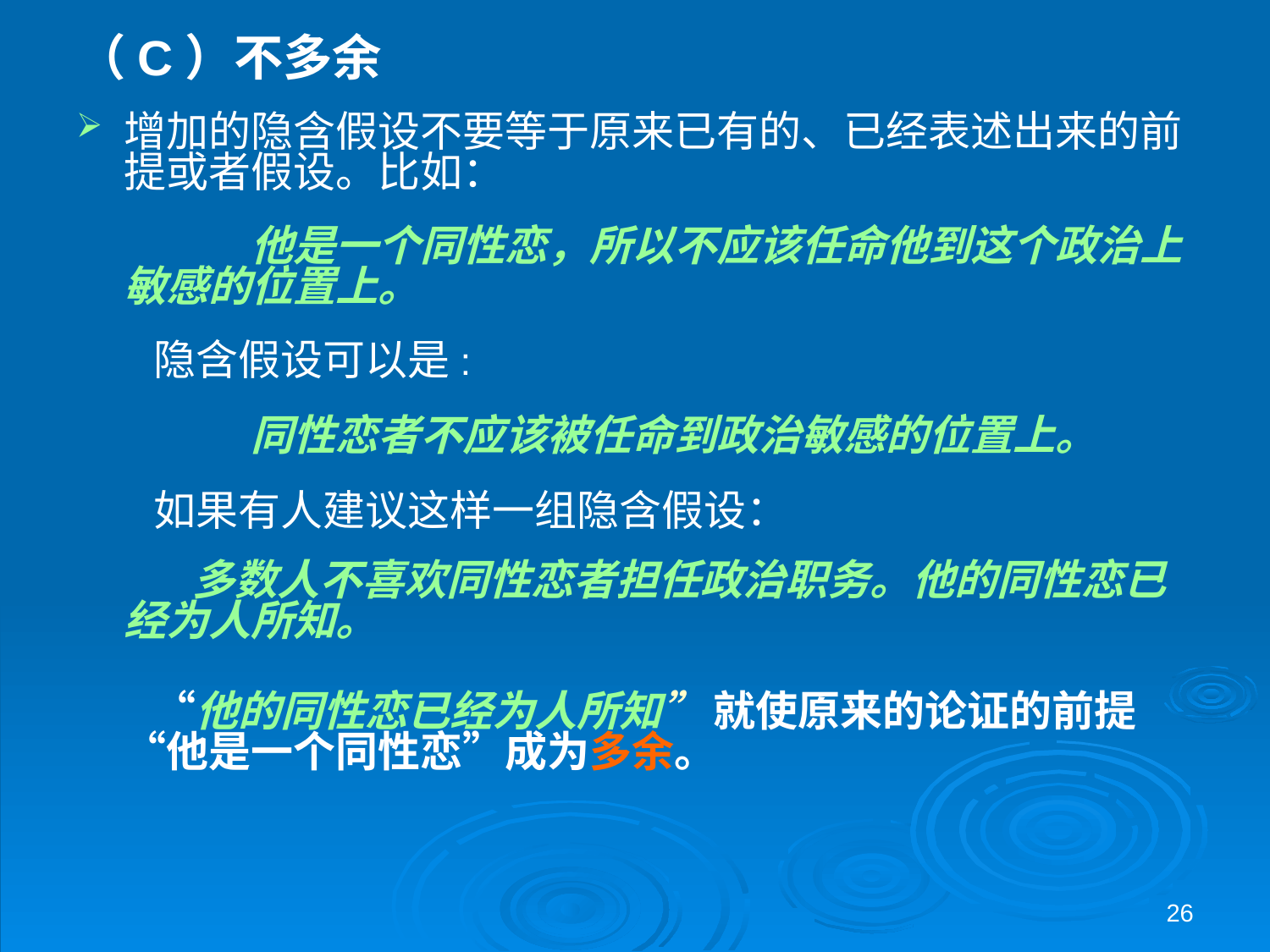

（C）不多余

增加的隐含假设不要等于原来已有的、已经表述出来的前提或者假设。比如：

		他是一个同性恋，所以不应该任命他到这个政治上敏感的位置上。

　　隐含假设可以是:

		同性恋者不应该被任命到政治敏感的位置上。

　　如果有人建议这样一组隐含假设：

　　　多数人不喜欢同性恋者担任政治职务。他的同性恋已经为人所知。

　　“他的同性恋已经为人所知” 就使原来的论证的前提“他是一个同性恋”成为多余。
26